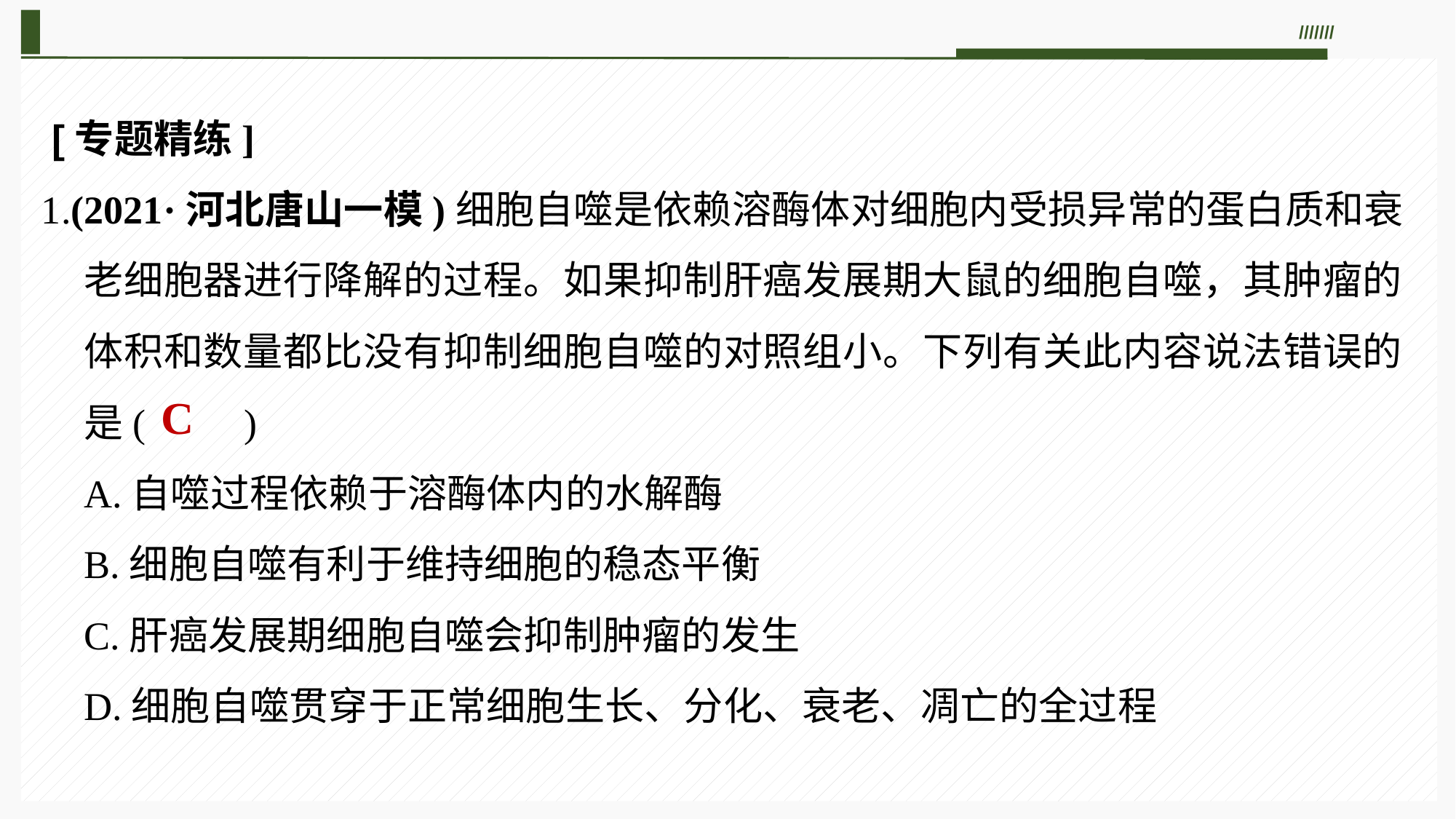

[专题精练]
1.(2021·河北唐山一模)细胞自噬是依赖溶酶体对细胞内受损异常的蛋白质和衰老细胞器进行降解的过程。如果抑制肝癌发展期大鼠的细胞自噬，其肿瘤的体积和数量都比没有抑制细胞自噬的对照组小。下列有关此内容说法错误的是(　　)
	A.自噬过程依赖于溶酶体内的水解酶
	B.细胞自噬有利于维持细胞的稳态平衡
	C.肝癌发展期细胞自噬会抑制肿瘤的发生
	D.细胞自噬贯穿于正常细胞生长、分化、衰老、凋亡的全过程

C